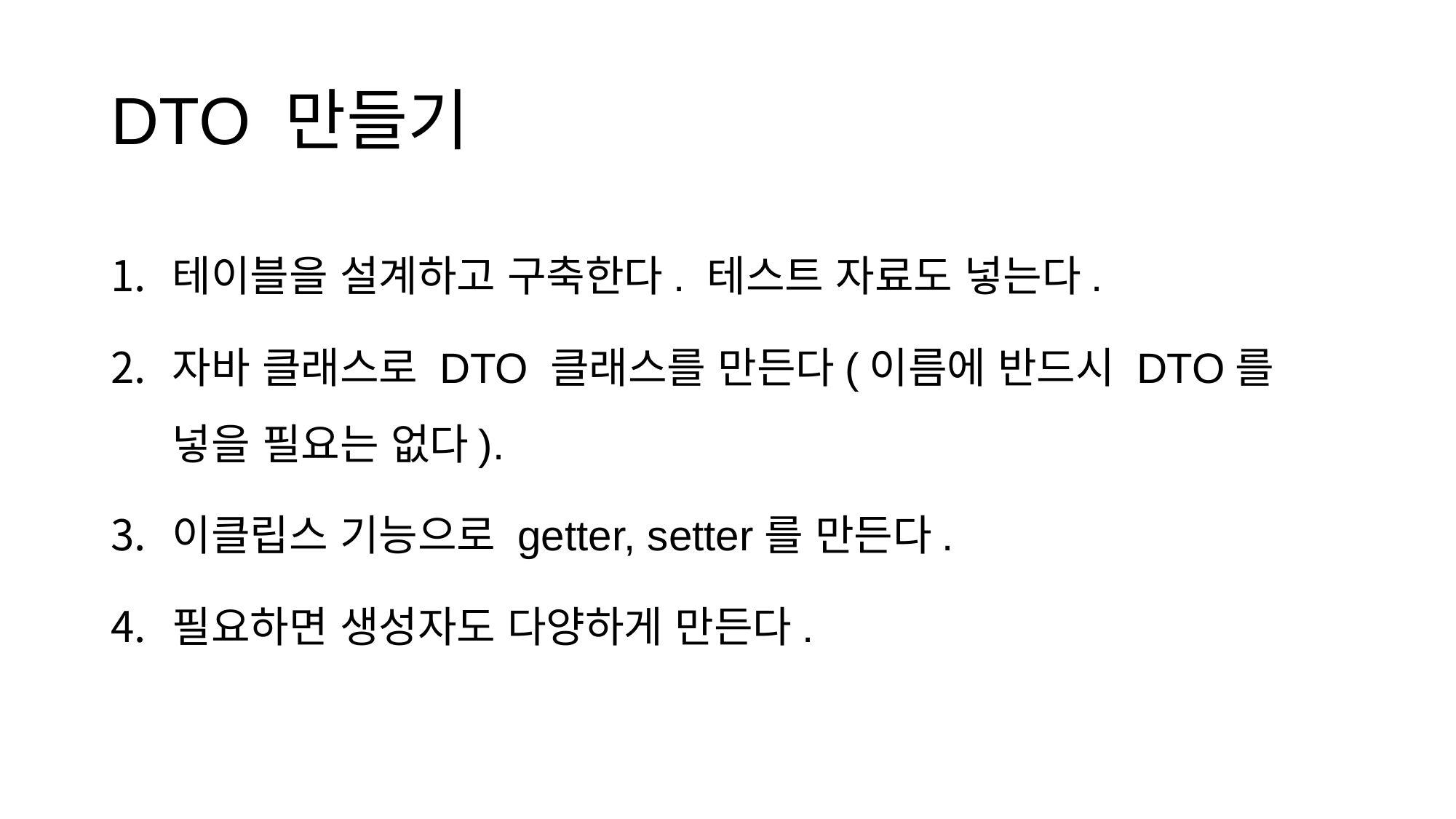

# DTO 만들기
테이블을 설계하고 구축한다. 테스트 자료도 넣는다.
자바 클래스로 DTO 클래스를 만든다(이름에 반드시 DTO를 넣을 필요는 없다).
이클립스 기능으로 getter, setter를 만든다.
필요하면 생성자도 다양하게 만든다.